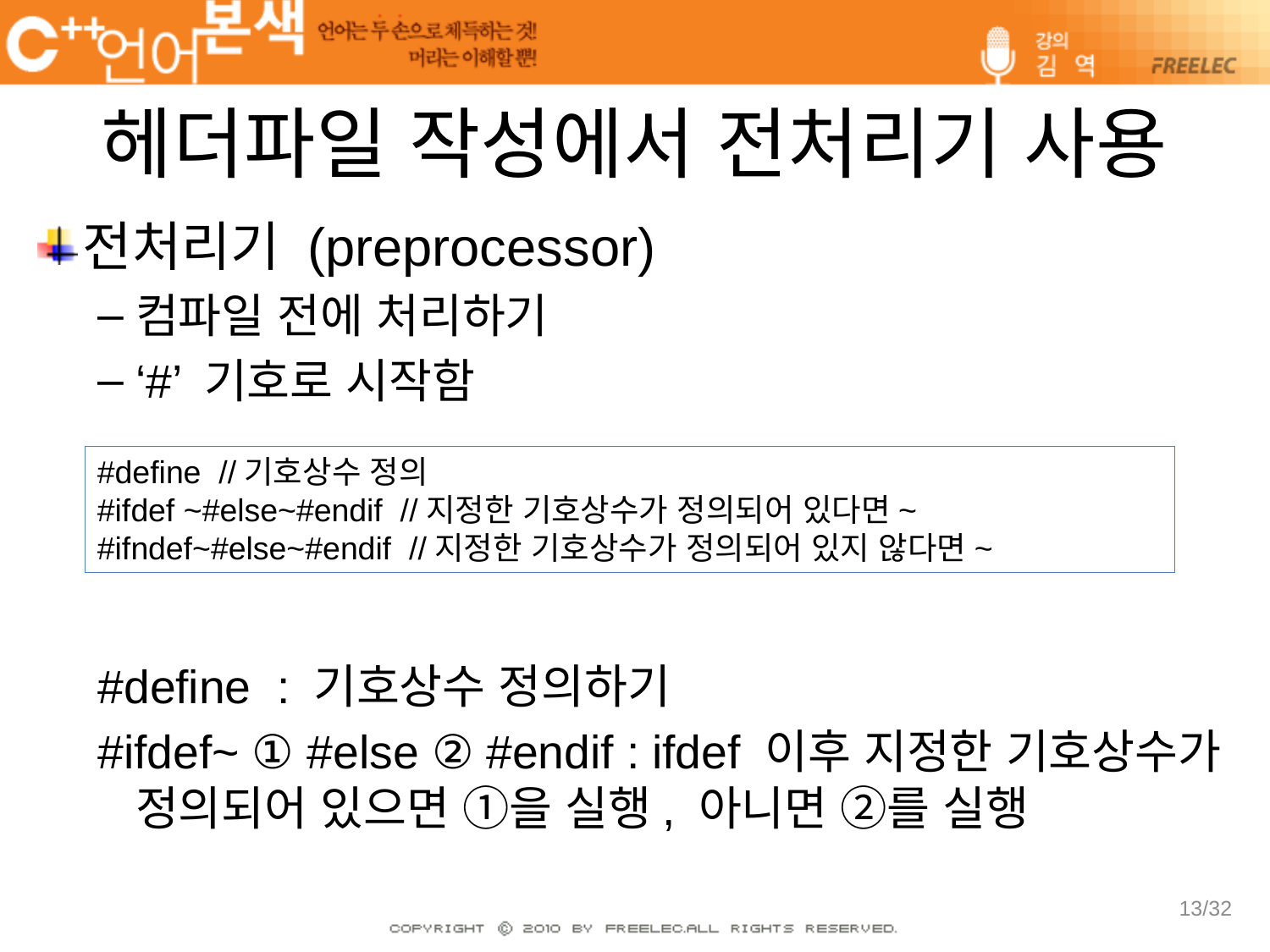

# 헤더파일 작성에서 전처리기 사용
전처리기 (preprocessor)
컴파일 전에 처리하기
‘#’ 기호로 시작함

#define  : 기호상수 정의하기
#ifdef~ ① #else ② #endif : ifdef 이후 지정한 기호상수가 정의되어 있으면 ①을 실행, 아니면 ②를 실행
#define  //기호상수 정의
#ifdef ~#else~#endif  //지정한 기호상수가 정의되어 있다면~
#ifndef~#else~#endif  //지정한 기호상수가 정의되어 있지 않다면~
13/32